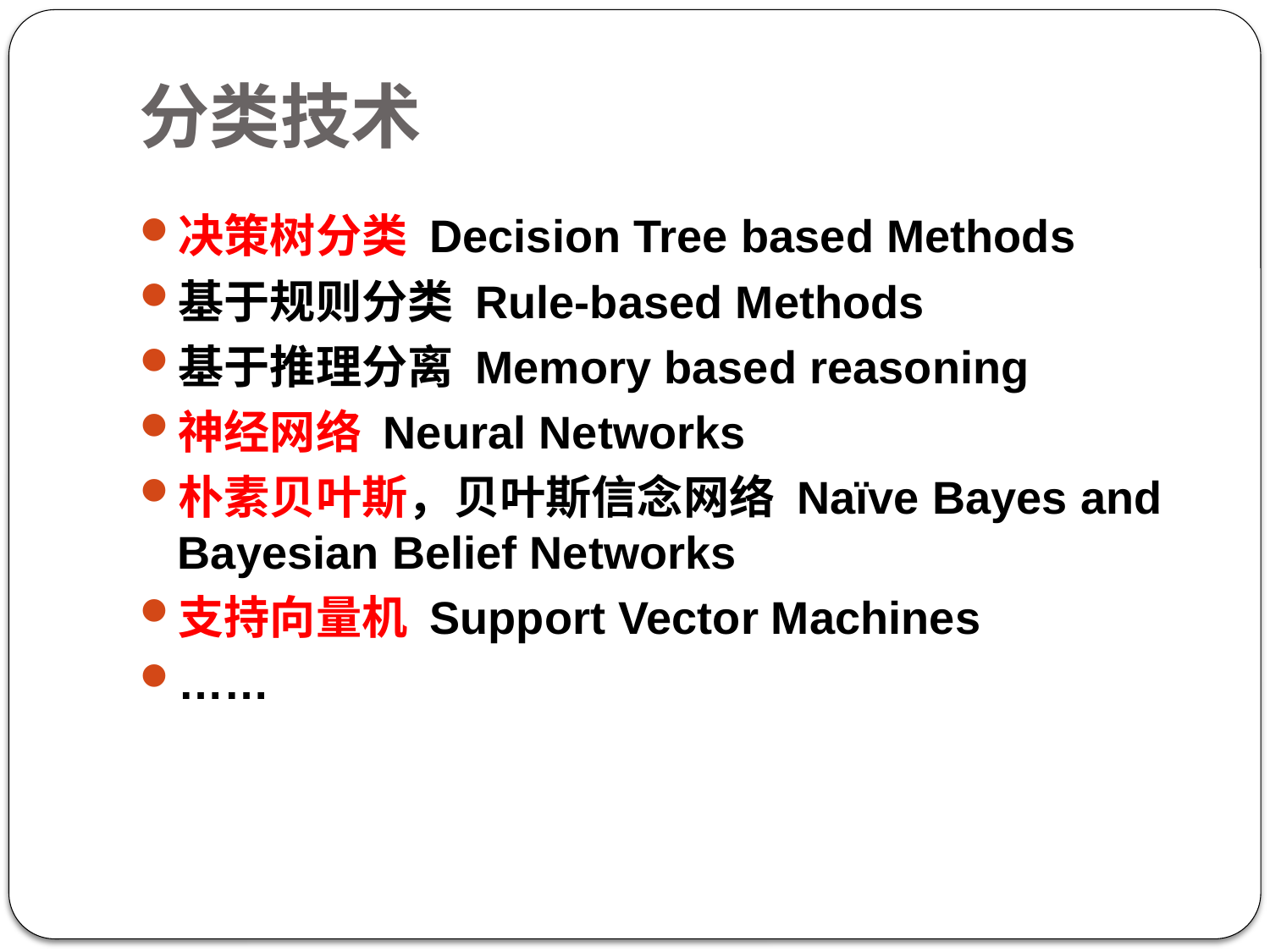

# 分类技术
决策树分类 Decision Tree based Methods
基于规则分类 Rule-based Methods
基于推理分离 Memory based reasoning
神经网络 Neural Networks
朴素贝叶斯，贝叶斯信念网络 Naïve Bayes and Bayesian Belief Networks
支持向量机 Support Vector Machines
……